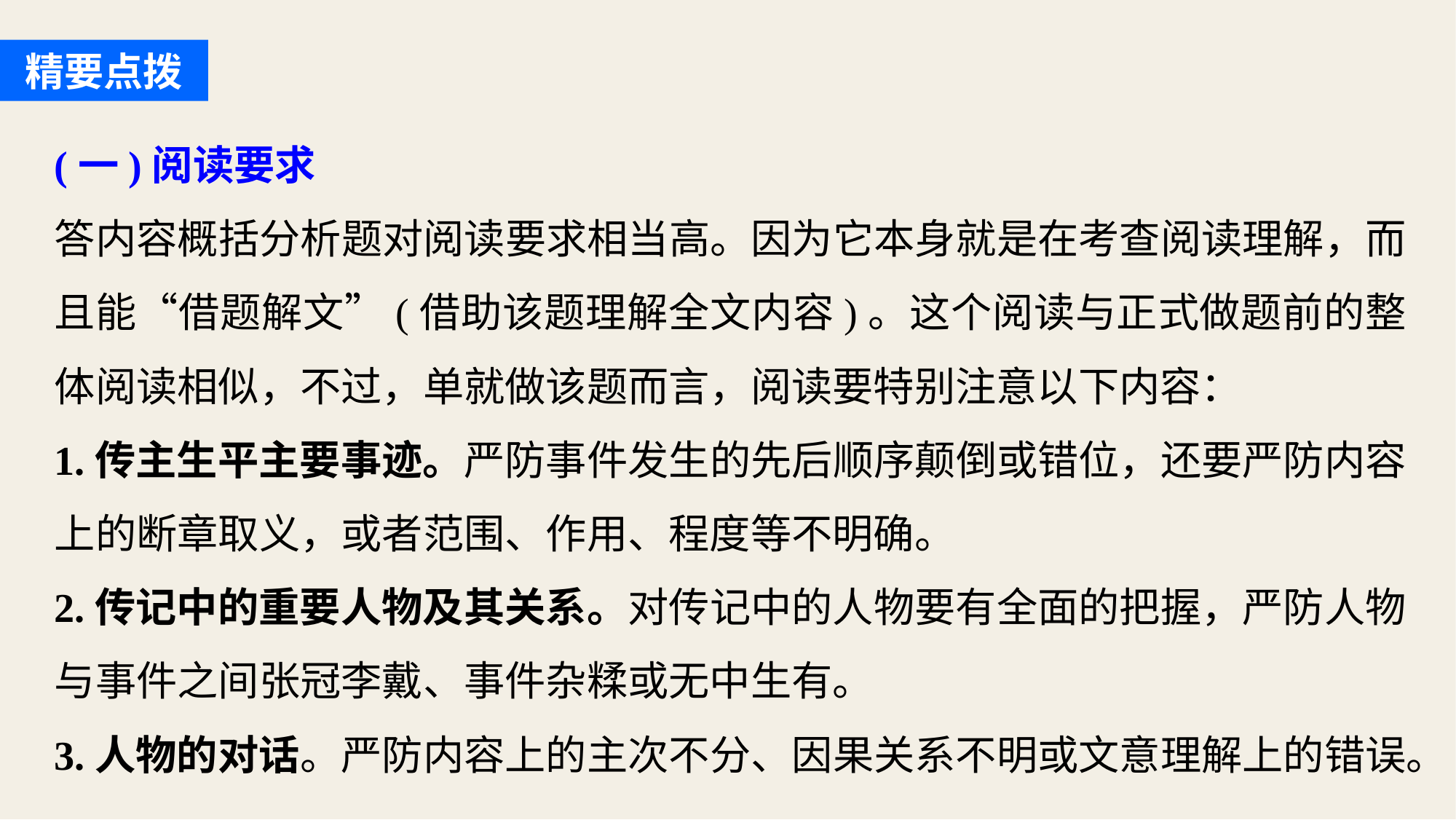

精要点拨
(一)阅读要求
答内容概括分析题对阅读要求相当高。因为它本身就是在考查阅读理解，而且能“借题解文”(借助该题理解全文内容)。这个阅读与正式做题前的整体阅读相似，不过，单就做该题而言，阅读要特别注意以下内容：
1.传主生平主要事迹。严防事件发生的先后顺序颠倒或错位，还要严防内容上的断章取义，或者范围、作用、程度等不明确。
2.传记中的重要人物及其关系。对传记中的人物要有全面的把握，严防人物与事件之间张冠李戴、事件杂糅或无中生有。
3.人物的对话。严防内容上的主次不分、因果关系不明或文意理解上的错误。